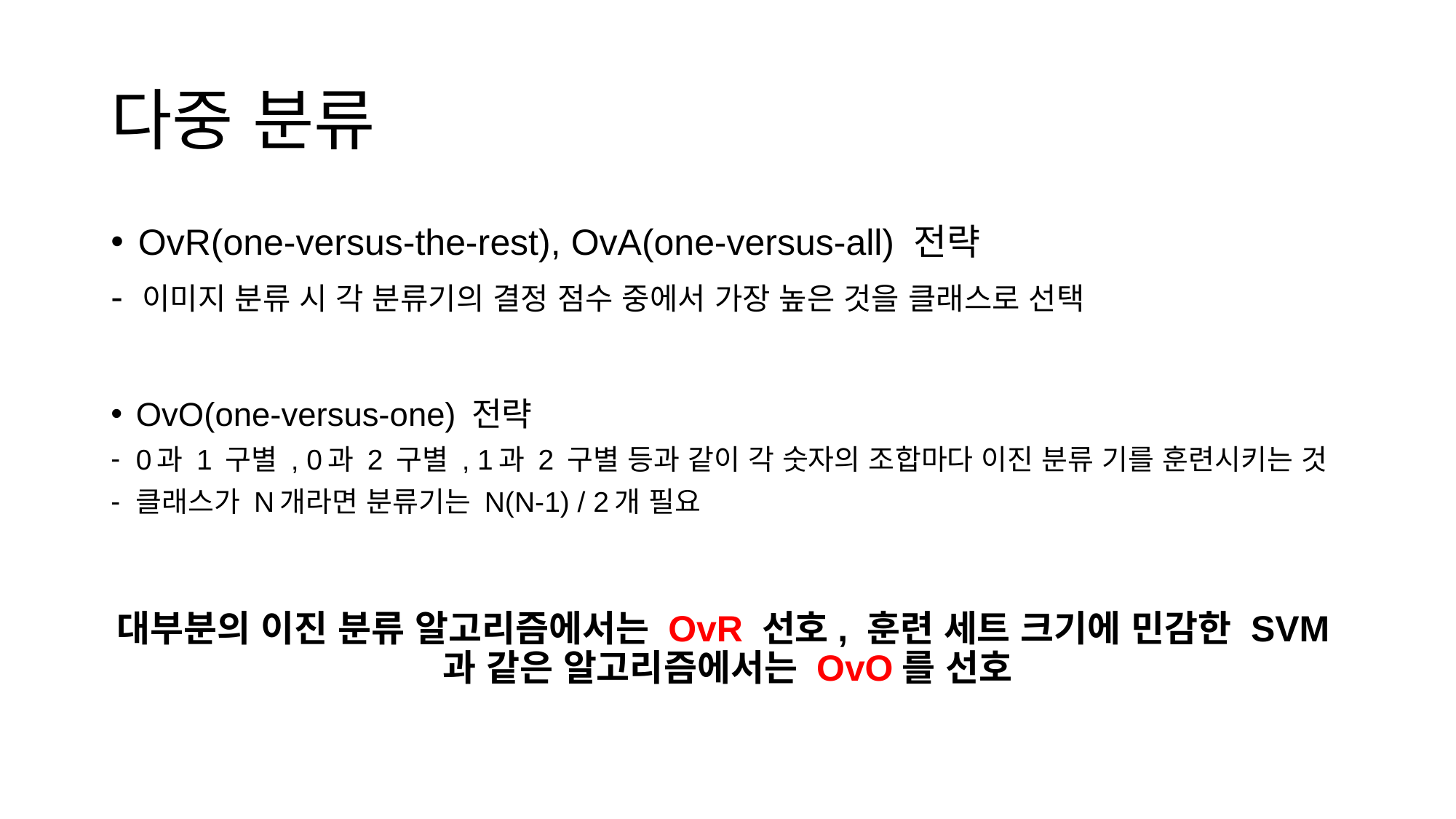

# 다중 분류
OvR(one-versus-the-rest), OvA(one-versus-all) 전략
- 이미지 분류 시 각 분류기의 결정 점수 중에서 가장 높은 것을 클래스로 선택

OvO(one-versus-one) 전략
0과 1 구별 , 0과 2 구별 , 1과 2 구별 등과 같이 각 숫자의 조합마다 이진 분류 기를 훈련시키는 것
클래스가 N개라면 분류기는 N(N-1) / 2개 필요

대부분의 이진 분류 알고리즘에서는 OvR 선호, 훈련 세트 크기에 민감한 SVM과 같은 알고리즘에서는 OvO를 선호